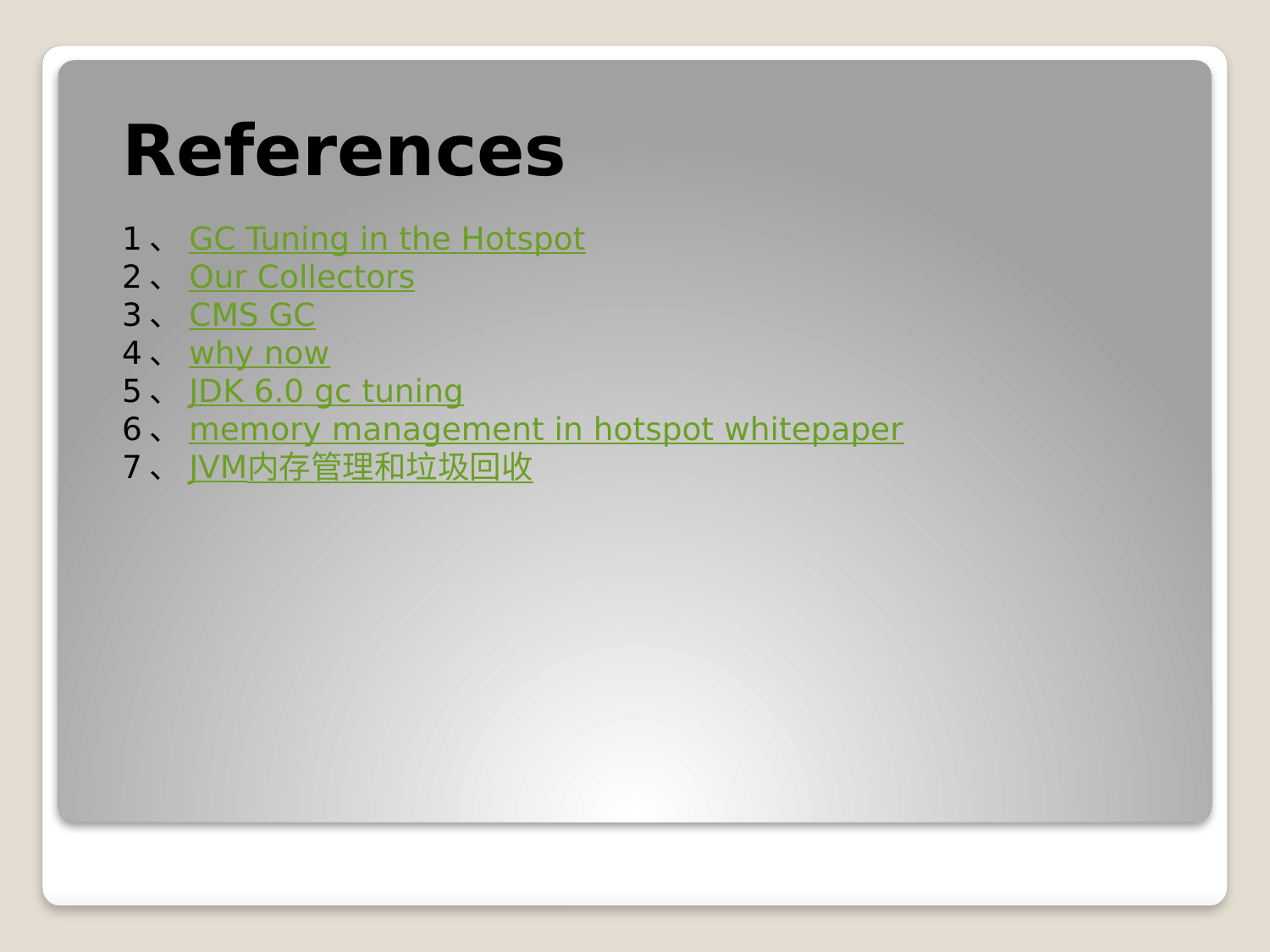

References
  1、GC Tuning in the Hotspot
  2、Our Collectors
  3、CMS GC
  4、why now
  5、JDK 6.0 gc tuning
  6、memory management in hotspot whitepaper
  7、JVM内存管理和垃圾回收